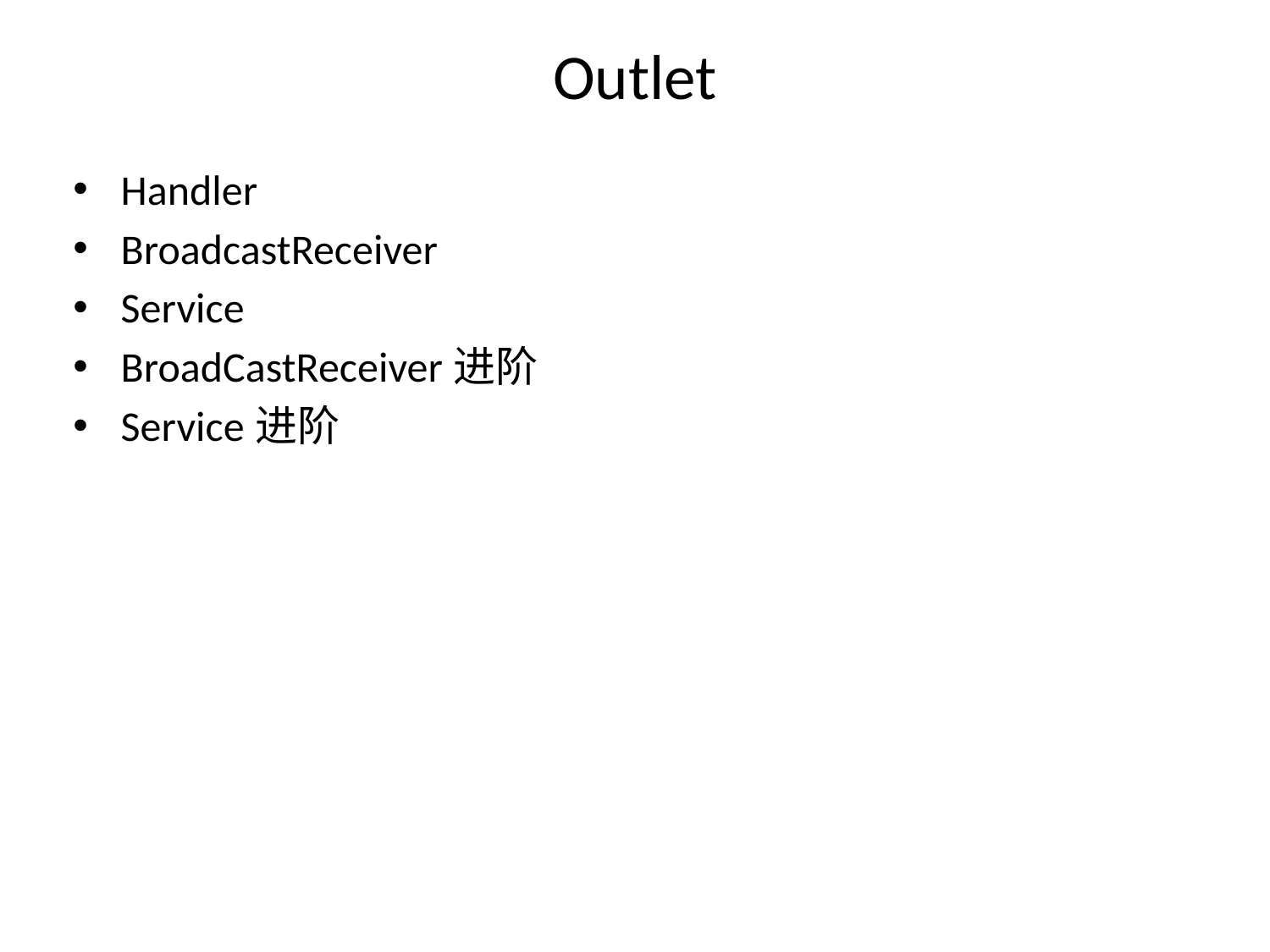

# Outlet
Handler
BroadcastReceiver
Service
BroadCastReceiver进阶
Service进阶